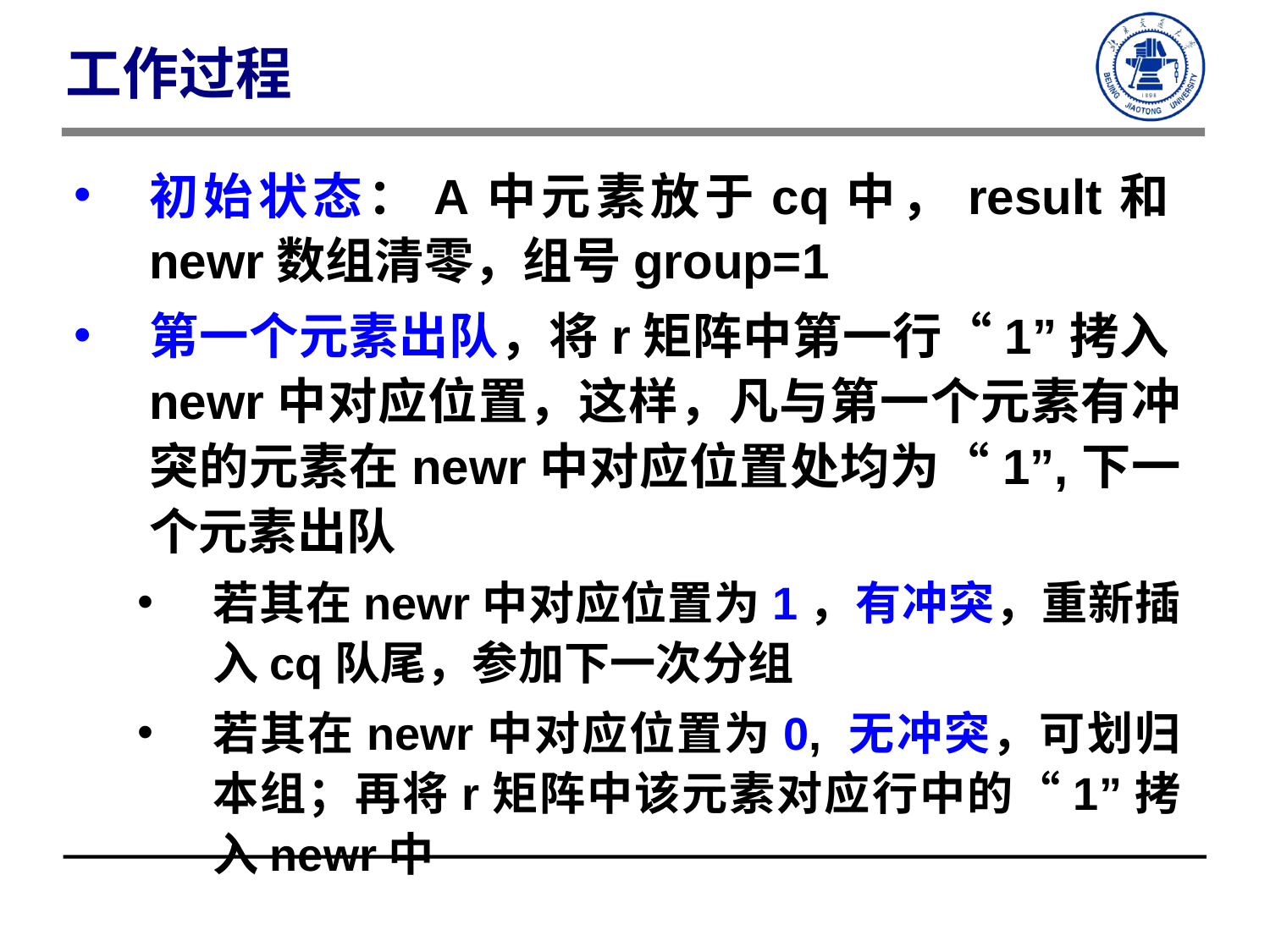

# 工作过程
初始状态：A中元素放于cq中，result和newr数组清零，组号group=1
第一个元素出队，将r矩阵中第一行“1”拷入newr中对应位置，这样，凡与第一个元素有冲突的元素在newr中对应位置处均为“1”,下一个元素出队
若其在newr中对应位置为1，有冲突，重新插入cq队尾，参加下一次分组
若其在newr中对应位置为0, 无冲突，可划归本组；再将r矩阵中该元素对应行中的“1”拷入newr中